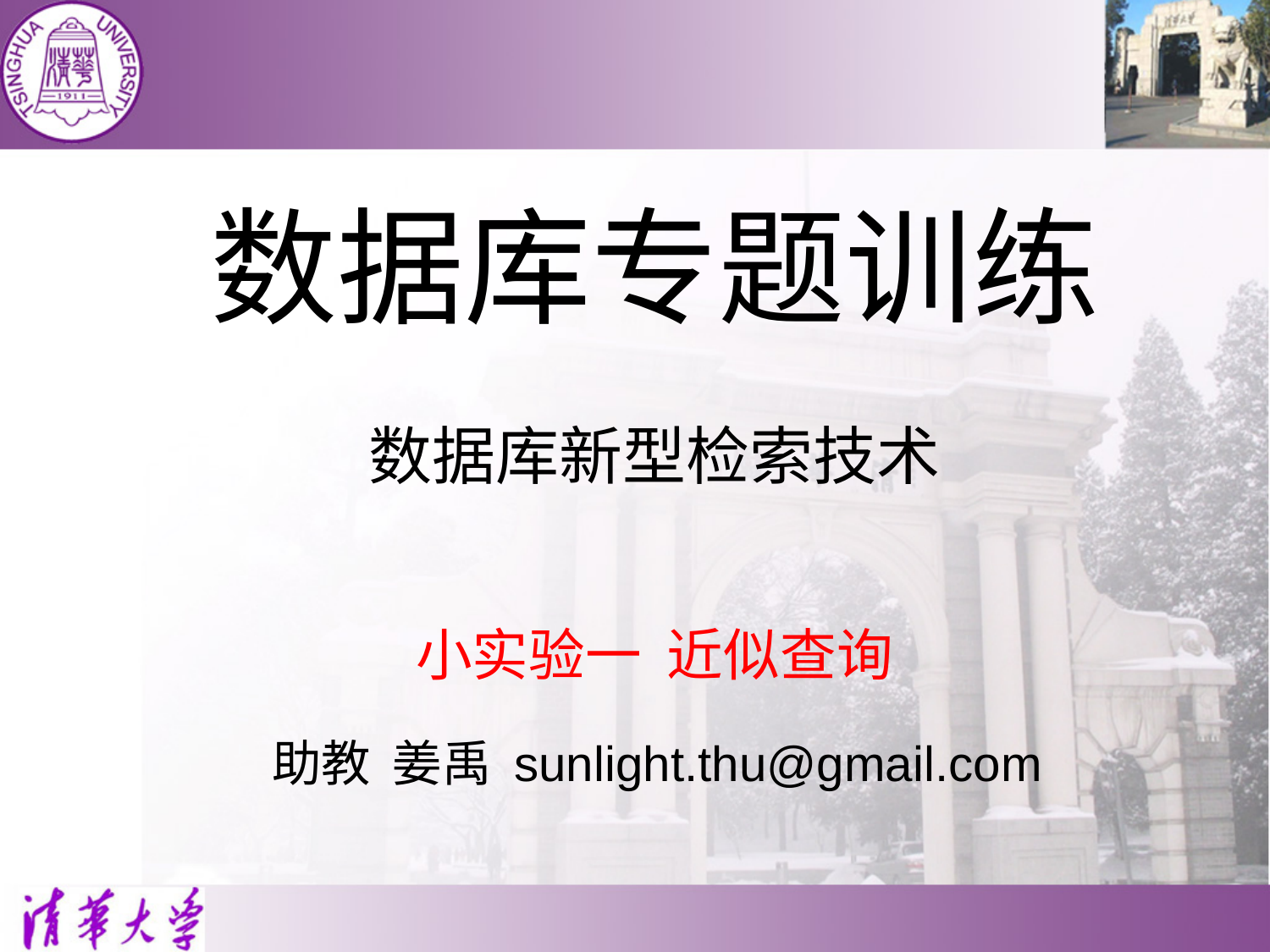

# 数据库专题训练 数据库新型检索技术 小实验一  近似查询
助教  姜禹 sunlight.thu@gmail.com